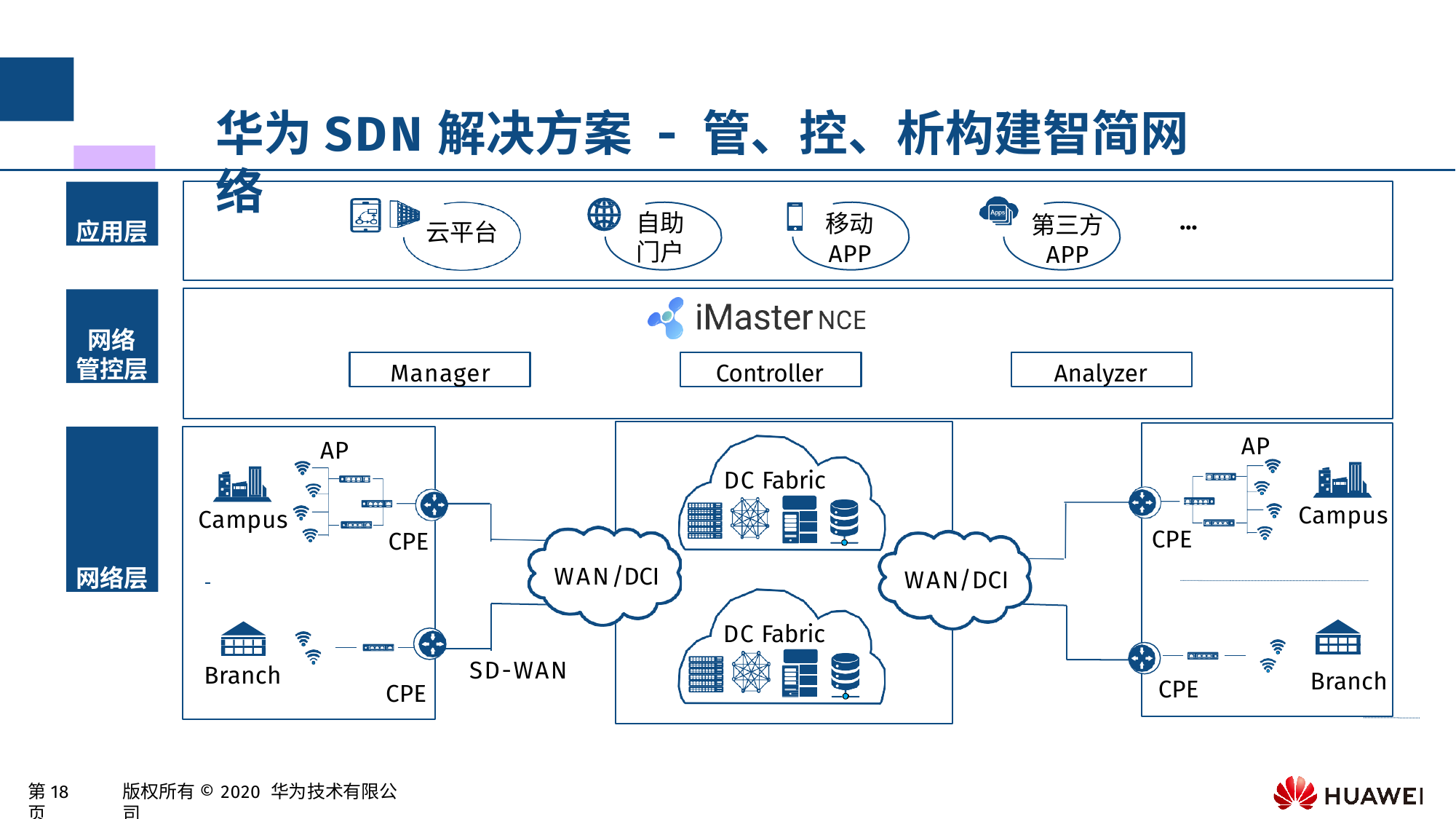

# 华为SDN解决方案 - 管、控、析构建智简网络

应用层

…
自助
门户
移动
APP
第三方
APP

云平台

网络 管控层

Manager
Controller
Analyzer

网络层

AP
AP

DC Fabric

Campus
Campus

CPE
CPE

WAN/DCI
WAN/DCI

DC Fabric

SD-WAN

Branch

Branch

CPE
CPE

第18页
版权所有© 2020 华为技术有限公司